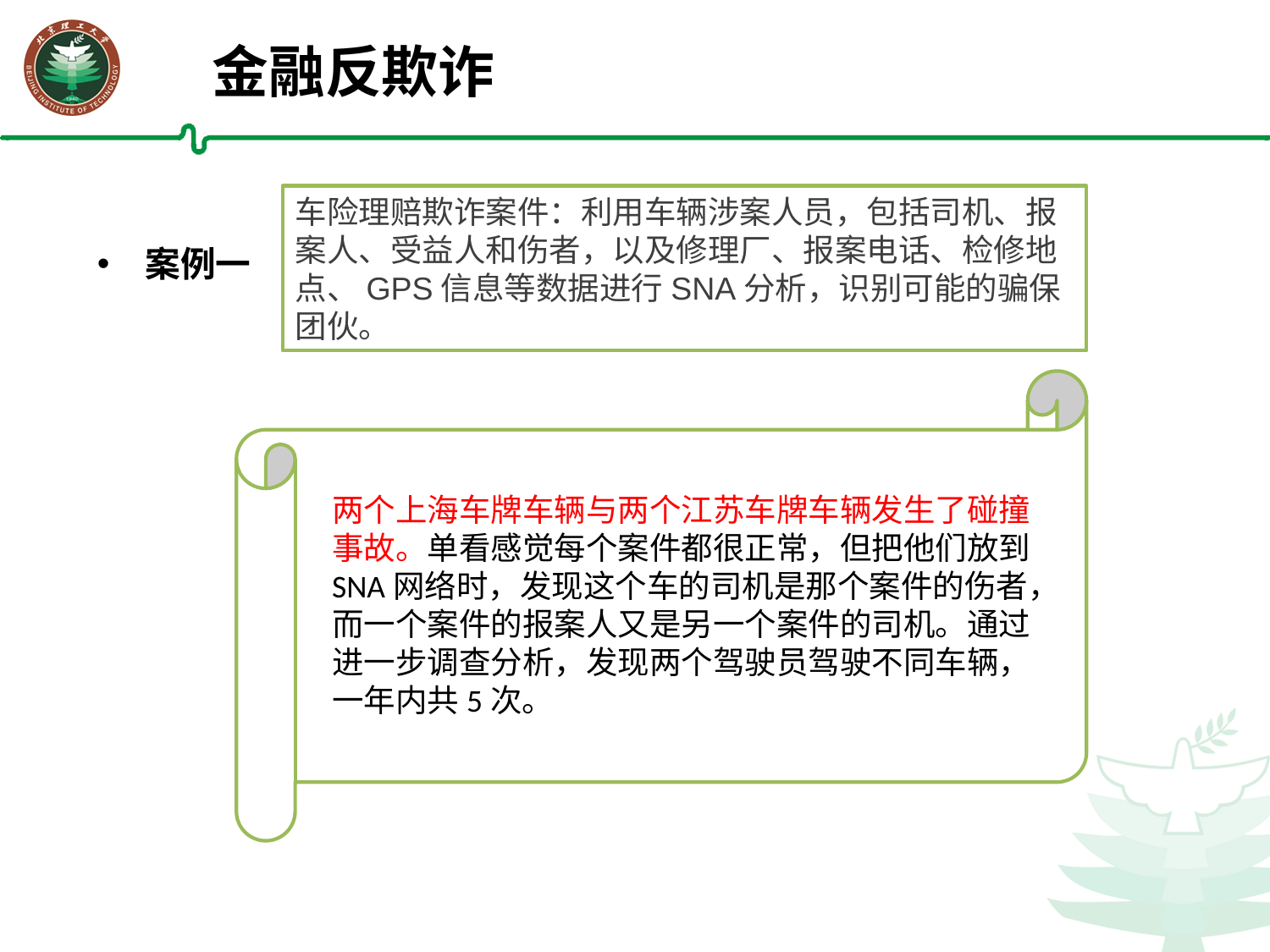

金融反欺诈
车险理赔欺诈案件：利用车辆涉案人员，包括司机、报案人、受益人和伤者，以及修理厂、报案电话、检修地点、GPS信息等数据进行SNA分析，识别可能的骗保团伙。
案例一

两个上海车牌车辆与两个江苏车牌车辆发生了碰撞事故。单看感觉每个案件都很正常，但把他们放到SNA网络时，发现这个车的司机是那个案件的伤者，而一个案件的报案人又是另一个案件的司机。通过进一步调查分析，发现两个驾驶员驾驶不同车辆，一年内共5次。